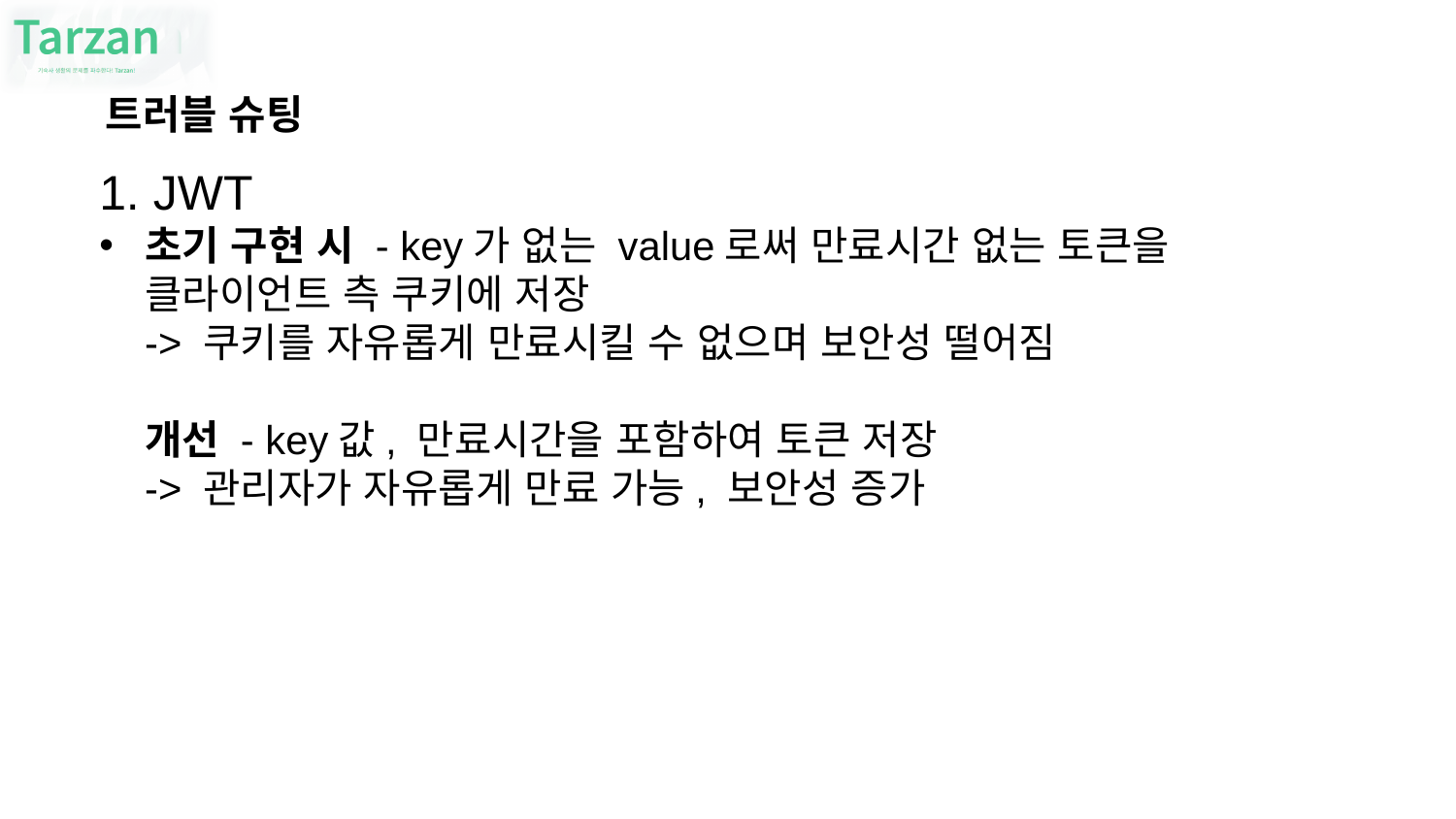

트러블 슈팅
1. JWT
초기 구현 시 - key가 없는 value로써 만료시간 없는 토큰을 클라이언트 측 쿠키에 저장
-> 쿠키를 자유롭게 만료시킬 수 없으며 보안성 떨어짐
개선 - key값, 만료시간을 포함하여 토큰 저장
-> 관리자가 자유롭게 만료 가능, 보안성 증가